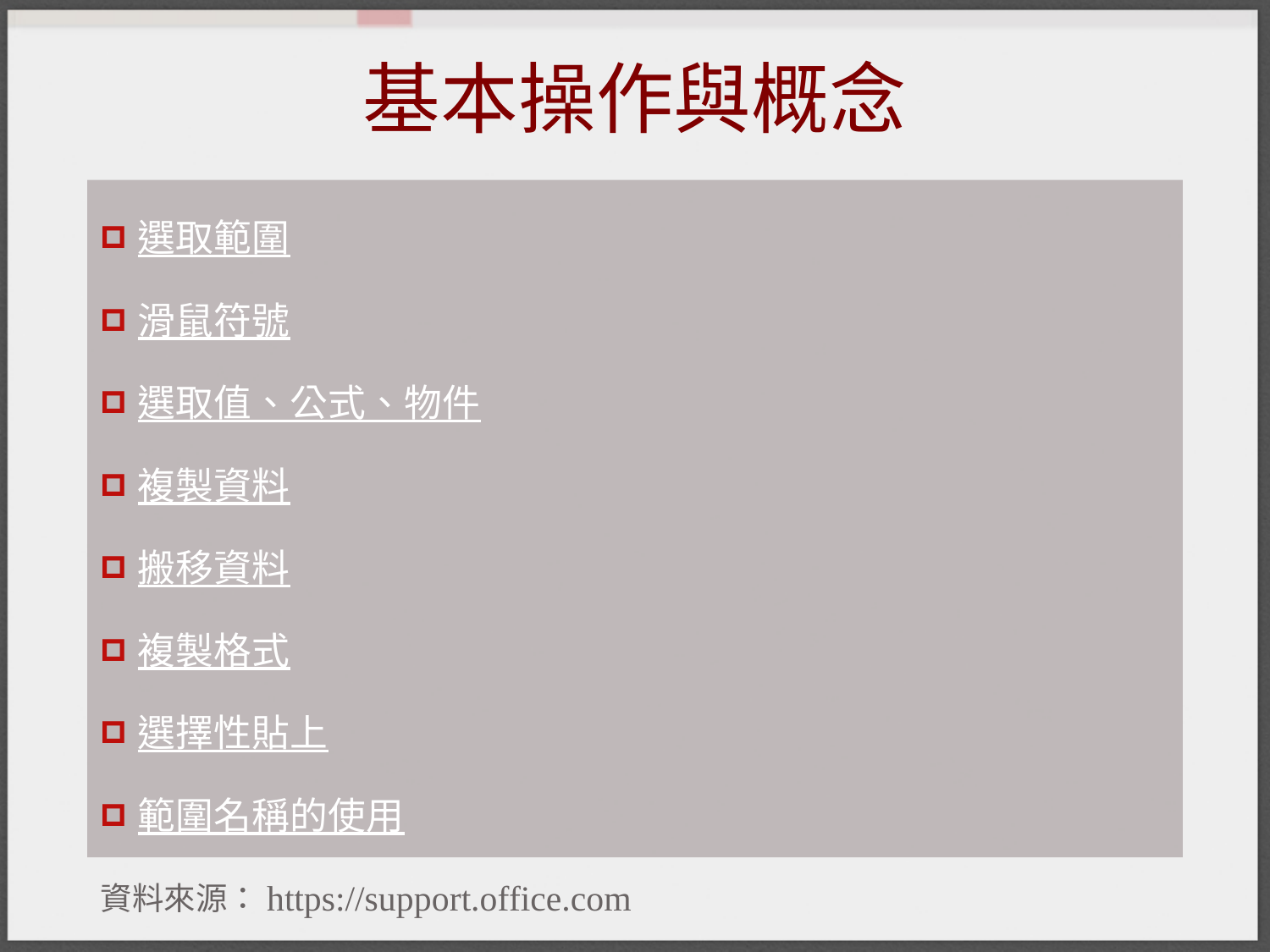

# 基本操作與概念
選取範圍
滑鼠符號
選取值、公式、物件
複製資料
搬移資料
複製格式
選擇性貼上
範圍名稱的使用

https://support.office.com